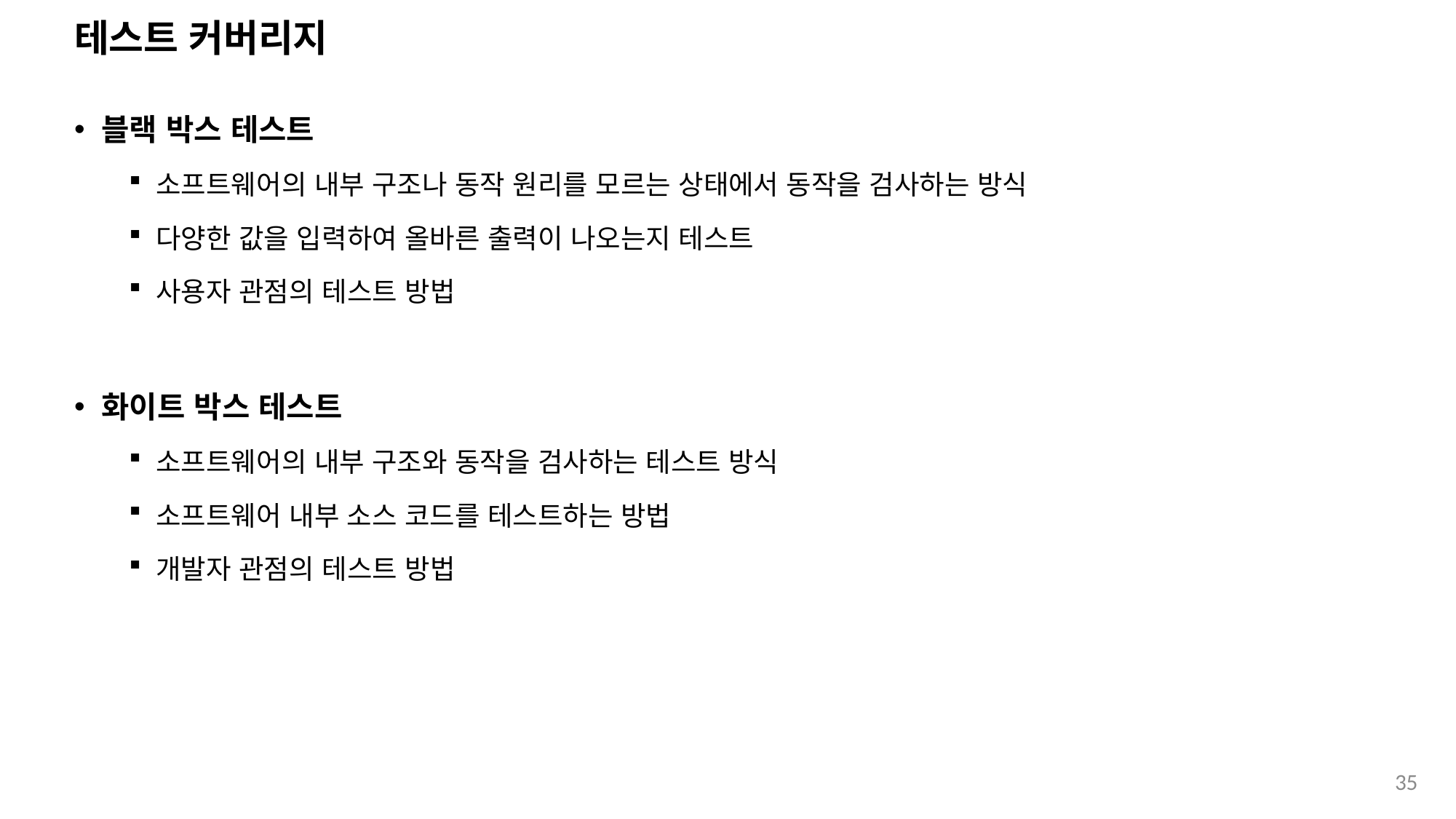

# 테스트 커버리지
블랙 박스 테스트
소프트웨어의 내부 구조나 동작 원리를 모르는 상태에서 동작을 검사하는 방식
다양한 값을 입력하여 올바른 출력이 나오는지 테스트
사용자 관점의 테스트 방법

화이트 박스 테스트
소프트웨어의 내부 구조와 동작을 검사하는 테스트 방식
소프트웨어 내부 소스 코드를 테스트하는 방법
개발자 관점의 테스트 방법

35